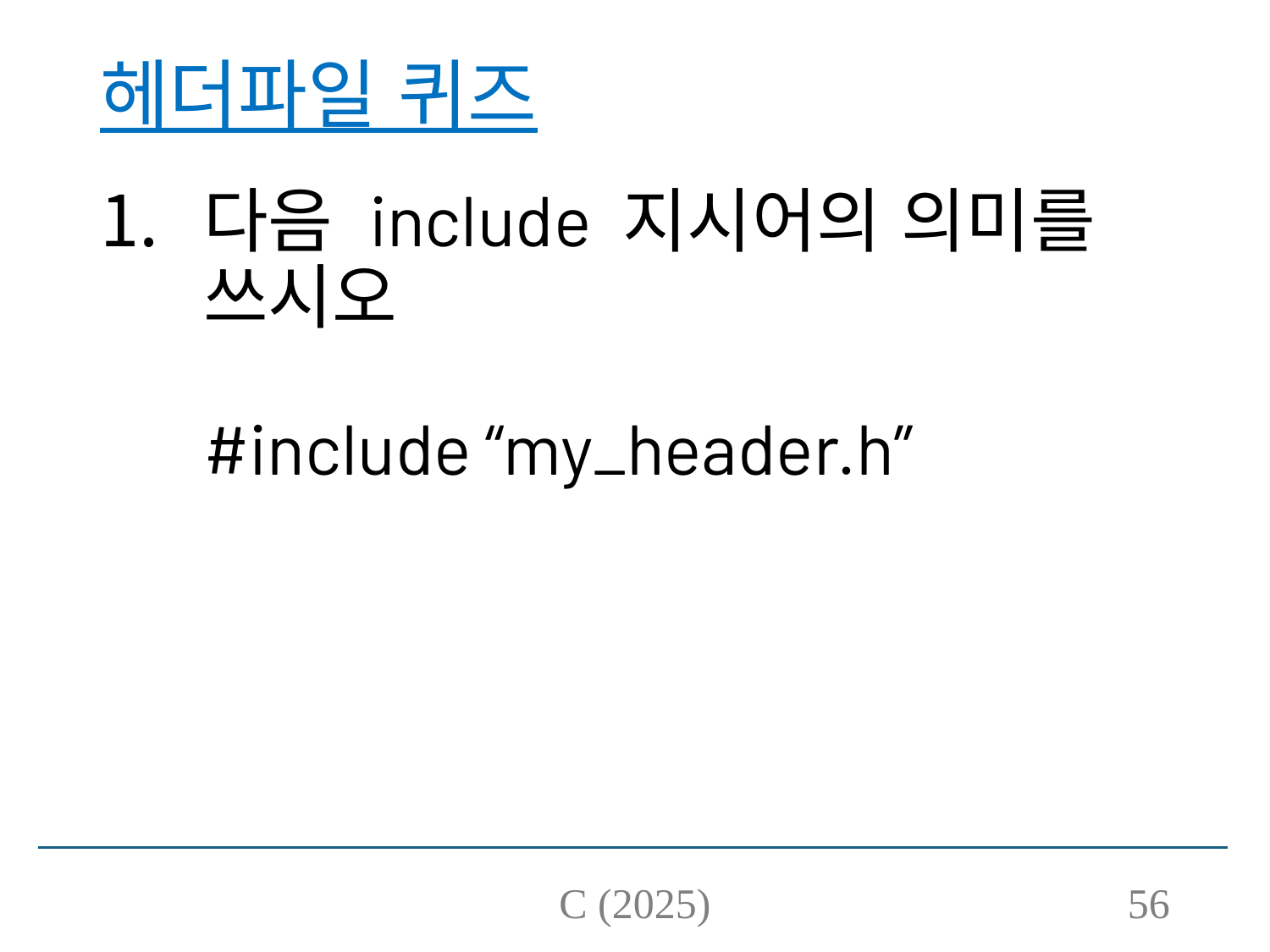

# 헤더파일 퀴즈
다음 include 지시어의 의미를 쓰시오
#include “my_header.h”
C (2025)
56